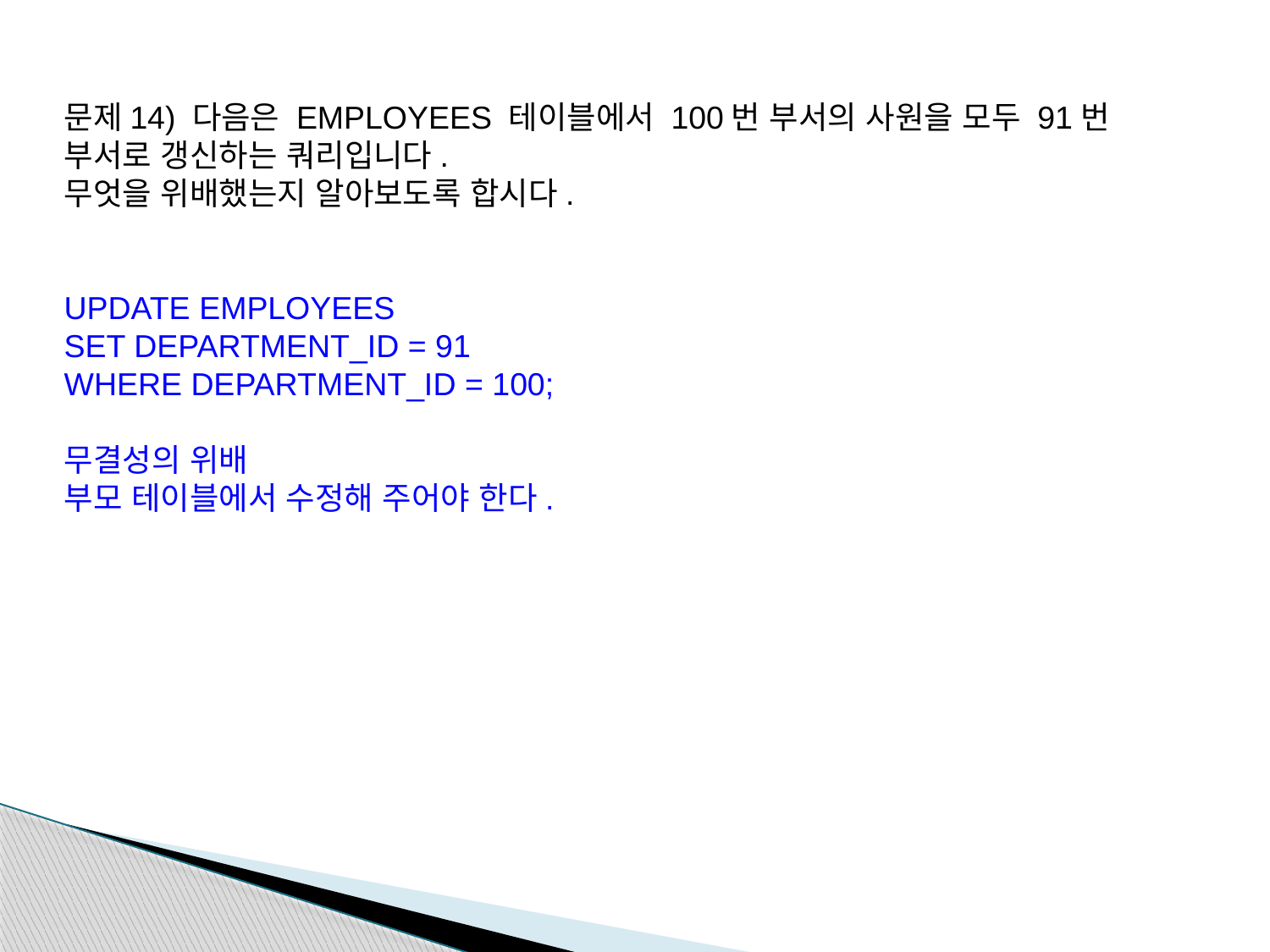

문제14) 다음은 EMPLOYEES 테이블에서 100번 부서의 사원을 모두 91번
부서로 갱신하는 쿼리입니다.
무엇을 위배했는지 알아보도록 합시다.

UPDATE EMPLOYEES
SET DEPARTMENT_ID = 91
WHERE DEPARTMENT_ID = 100;

무결성의 위배
부모 테이블에서 수정해 주어야 한다.